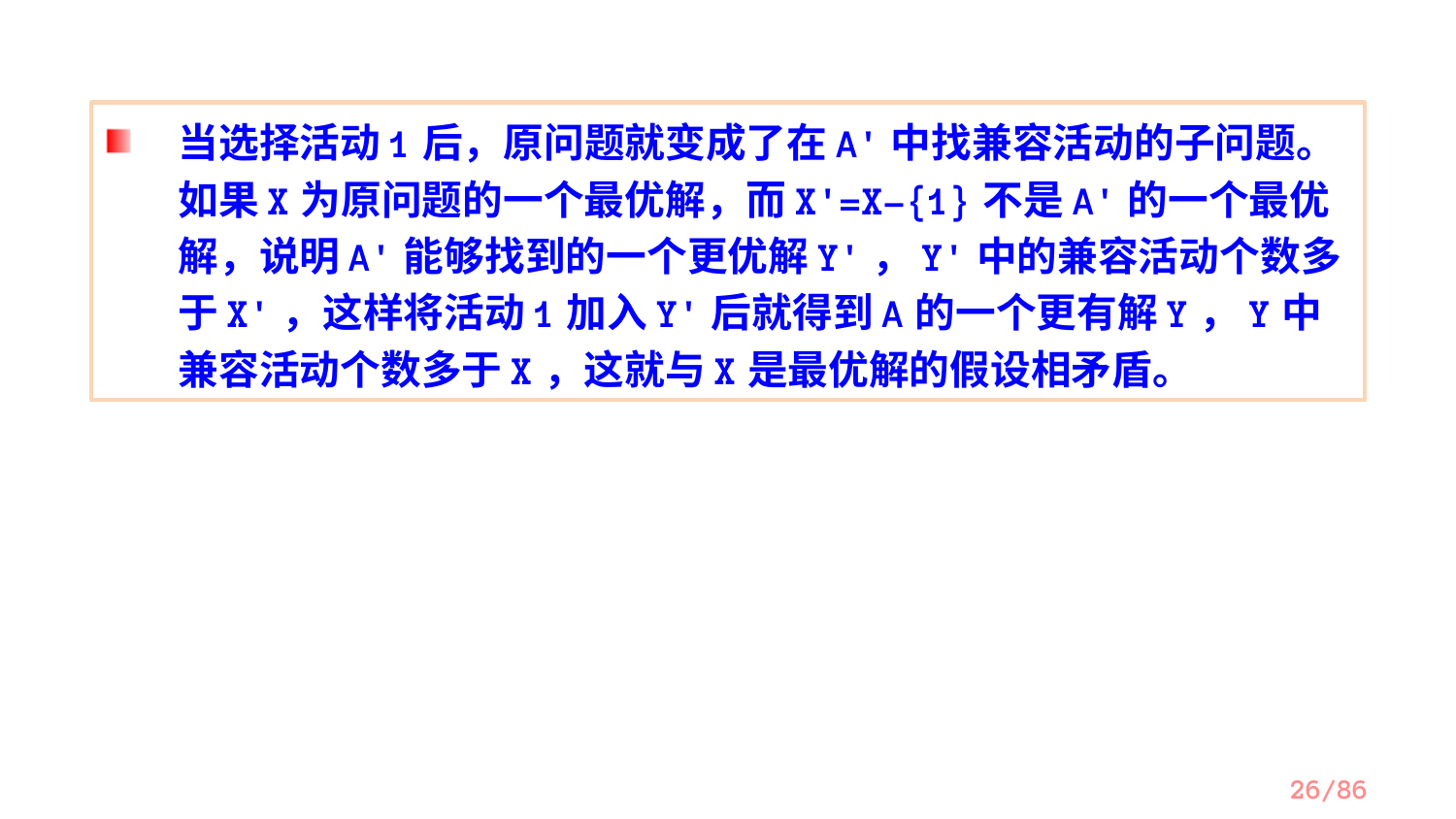

当选择活动1后，原问题就变成了在A'中找兼容活动的子问题。如果X为原问题的一个最优解，而X'=X-{1}不是A'的一个最优解，说明A'能够找到的一个更优解Y'，Y'中的兼容活动个数多于X'，这样将活动1加入Y'后就得到A的一个更有解Y，Y中兼容活动个数多于X，这就与X是最优解的假设相矛盾。
26/86